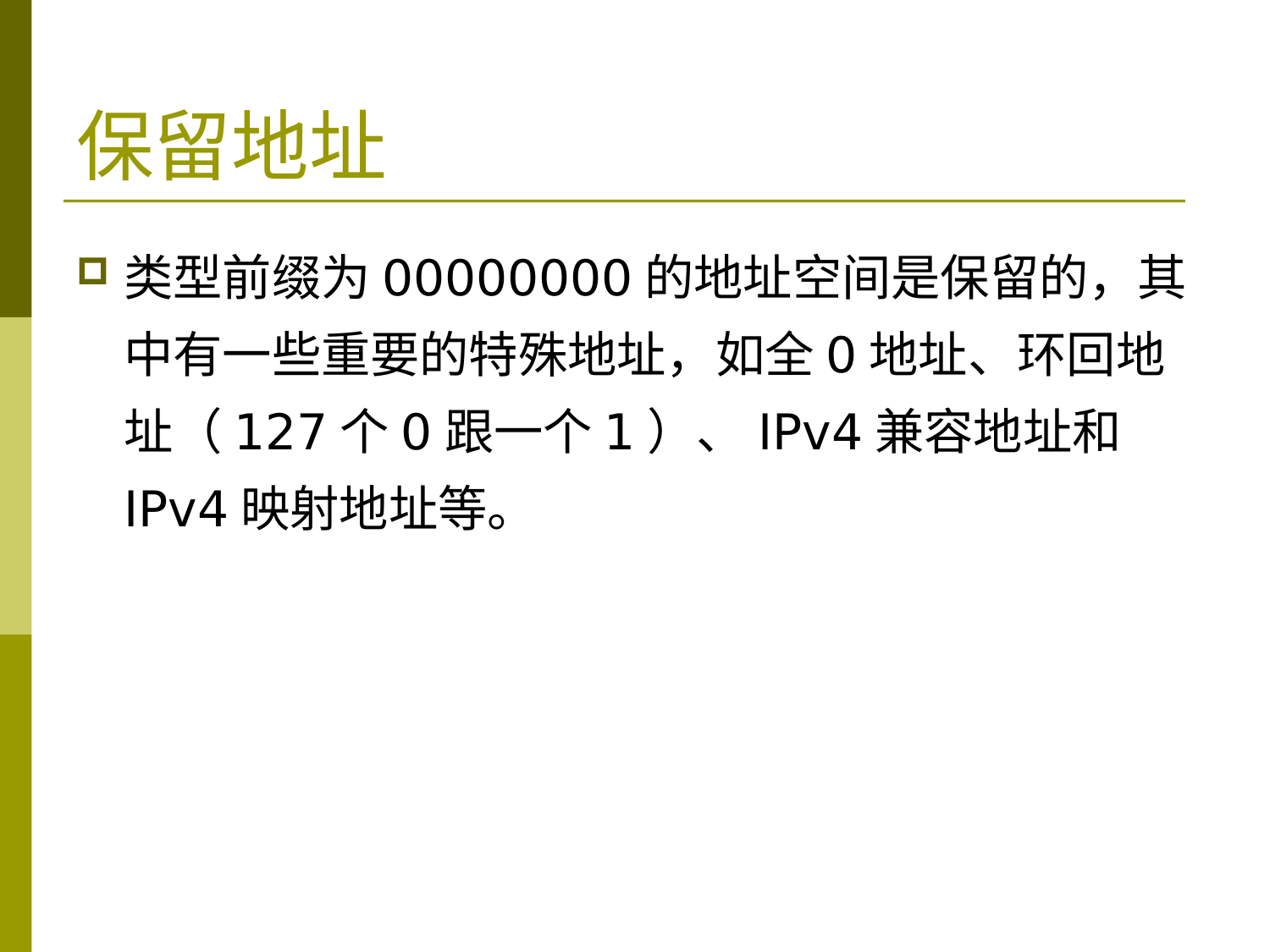

# 保留地址
类型前缀为00000000的地址空间是保留的，其中有一些重要的特殊地址，如全0地址、环回地址（127个0跟一个1）、IPv4兼容地址和IPv4映射地址等。